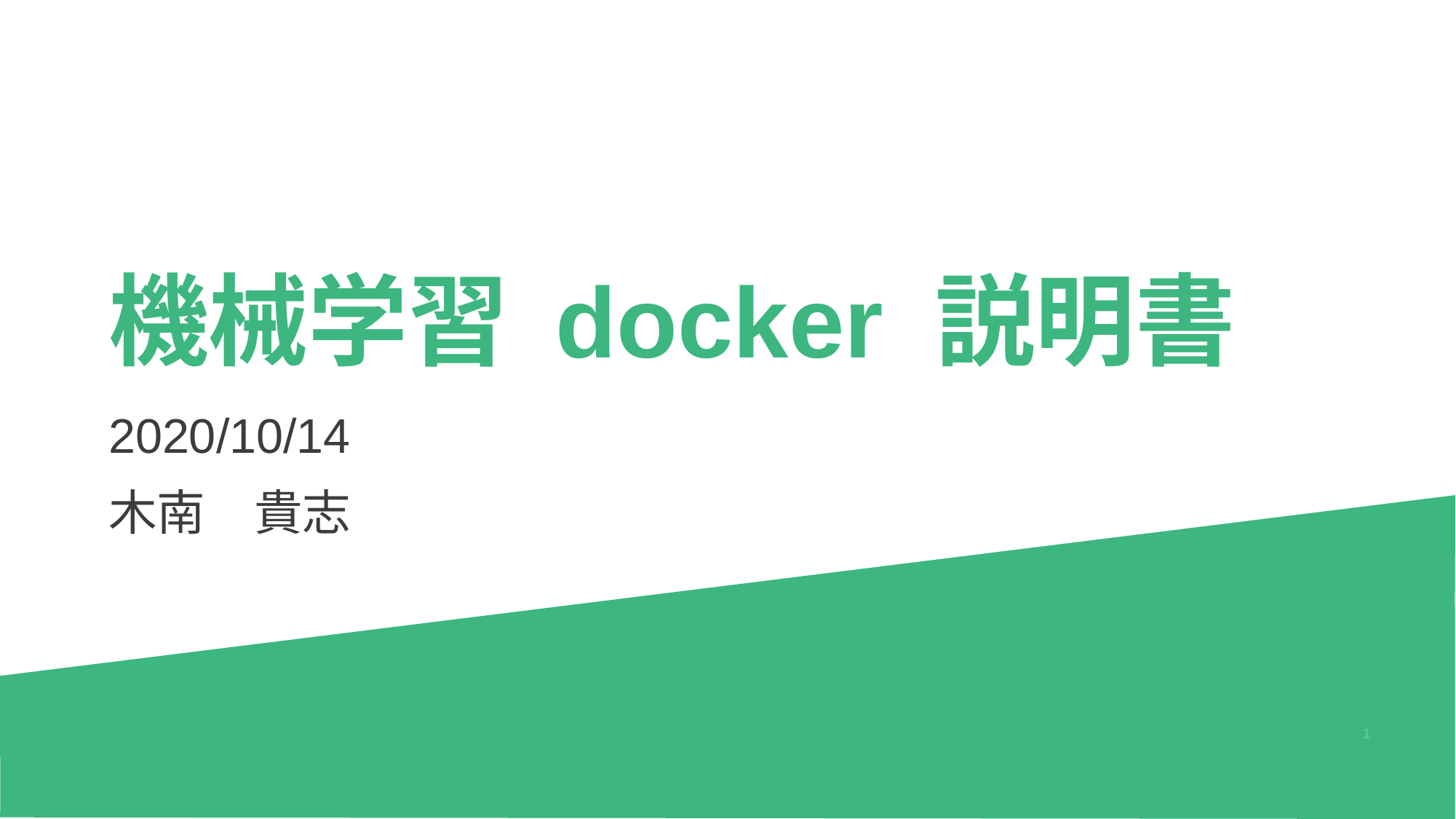

# 機械学習 docker 説明書
2020/10/14
木南　貴志
1